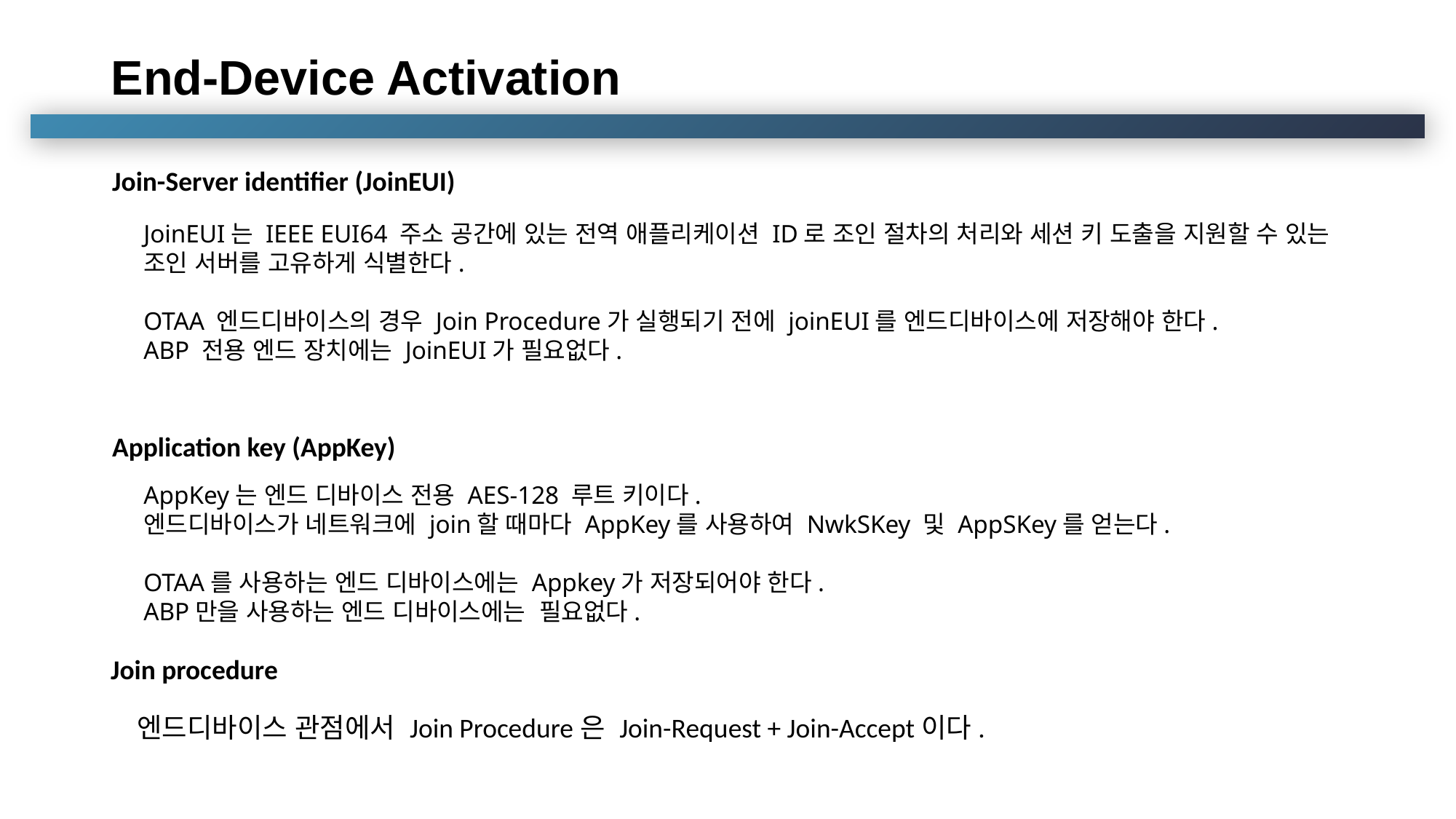

End-Device Activation

Join-Server identifier (JoinEUI)
JoinEUI는 IEEE EUI64 주소 공간에 있는 전역 애플리케이션 ID로 조인 절차의 처리와 세션 키 도출을 지원할 수 있는 조인 서버를 고유하게 식별한다.

OTAA 엔드디바이스의 경우 Join Procedure가 실행되기 전에 joinEUI를 엔드디바이스에 저장해야 한다.
ABP 전용 엔드 장치에는 JoinEUI가 필요없다.

AppKey는 엔드 디바이스 전용 AES-128 루트 키이다.
엔드디바이스가 네트워크에 join할 때마다 AppKey를 사용하여 NwkSKey 및 AppSKey를 얻는다.

OTAA를 사용하는 엔드 디바이스에는 Appkey가 저장되어야 한다.
ABP만을 사용하는 엔드 디바이스에는  필요없다.
Application key (AppKey)
Join procedure
엔드디바이스 관점에서 Join Procedure은 Join-Request + Join-Accept이다.